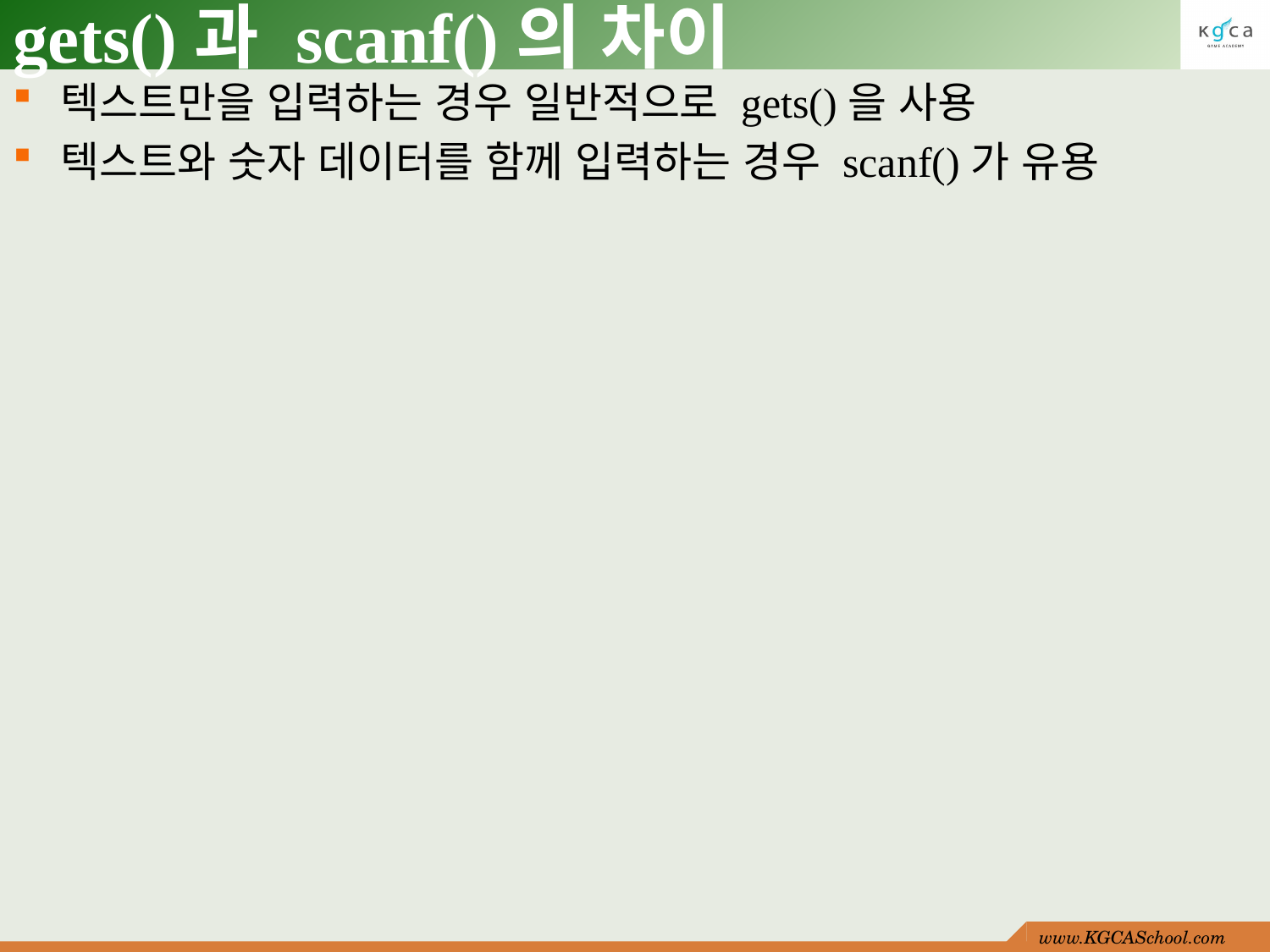

# gets()과 scanf()의 차이
텍스트만을 입력하는 경우 일반적으로 gets()을 사용
텍스트와 숫자 데이터를 함께 입력하는 경우 scanf()가 유용